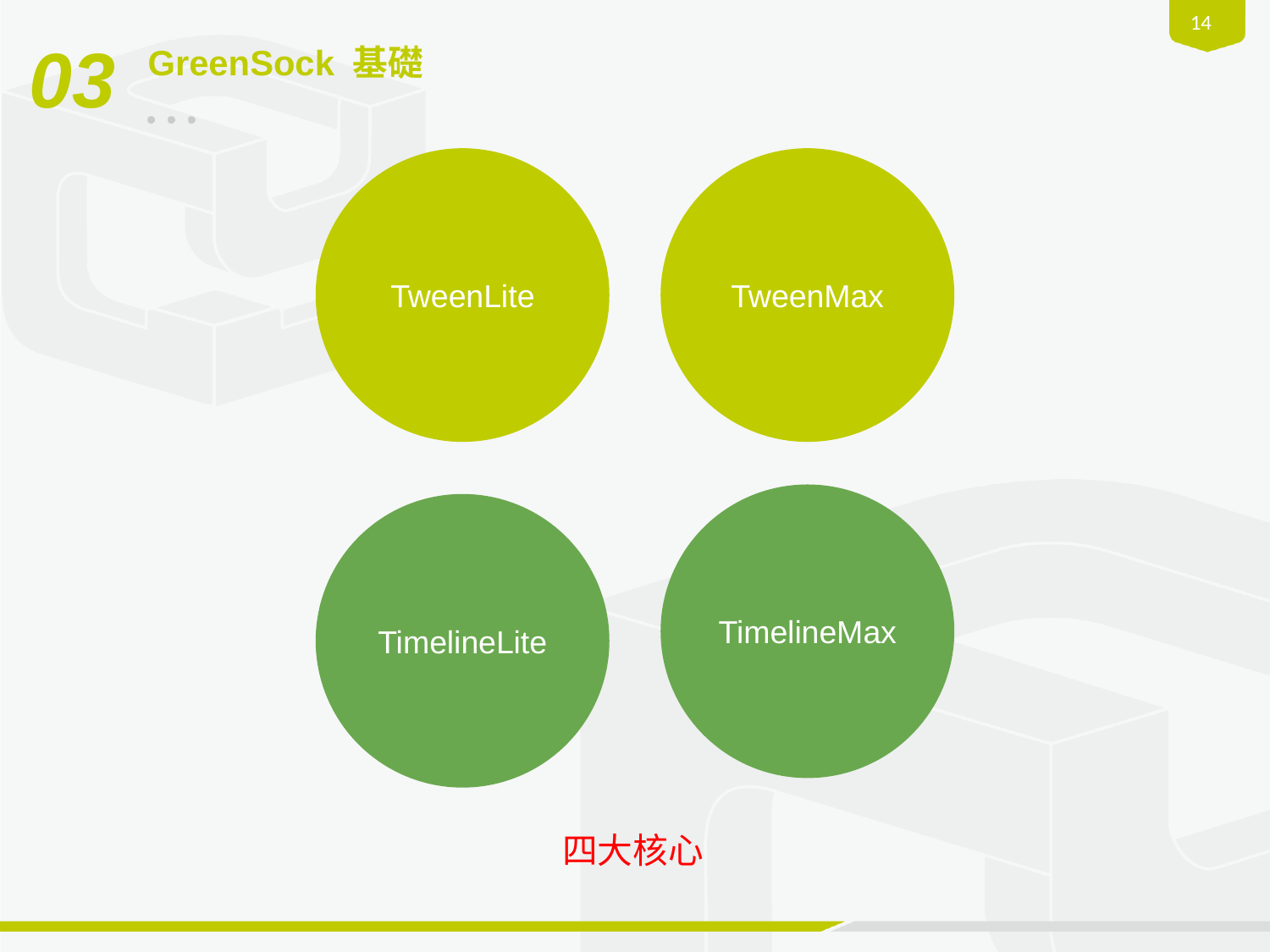

14
03
GreenSock 基礎
TweenLite
TweenMax
TimelineMax
TimelineLite
四大核心